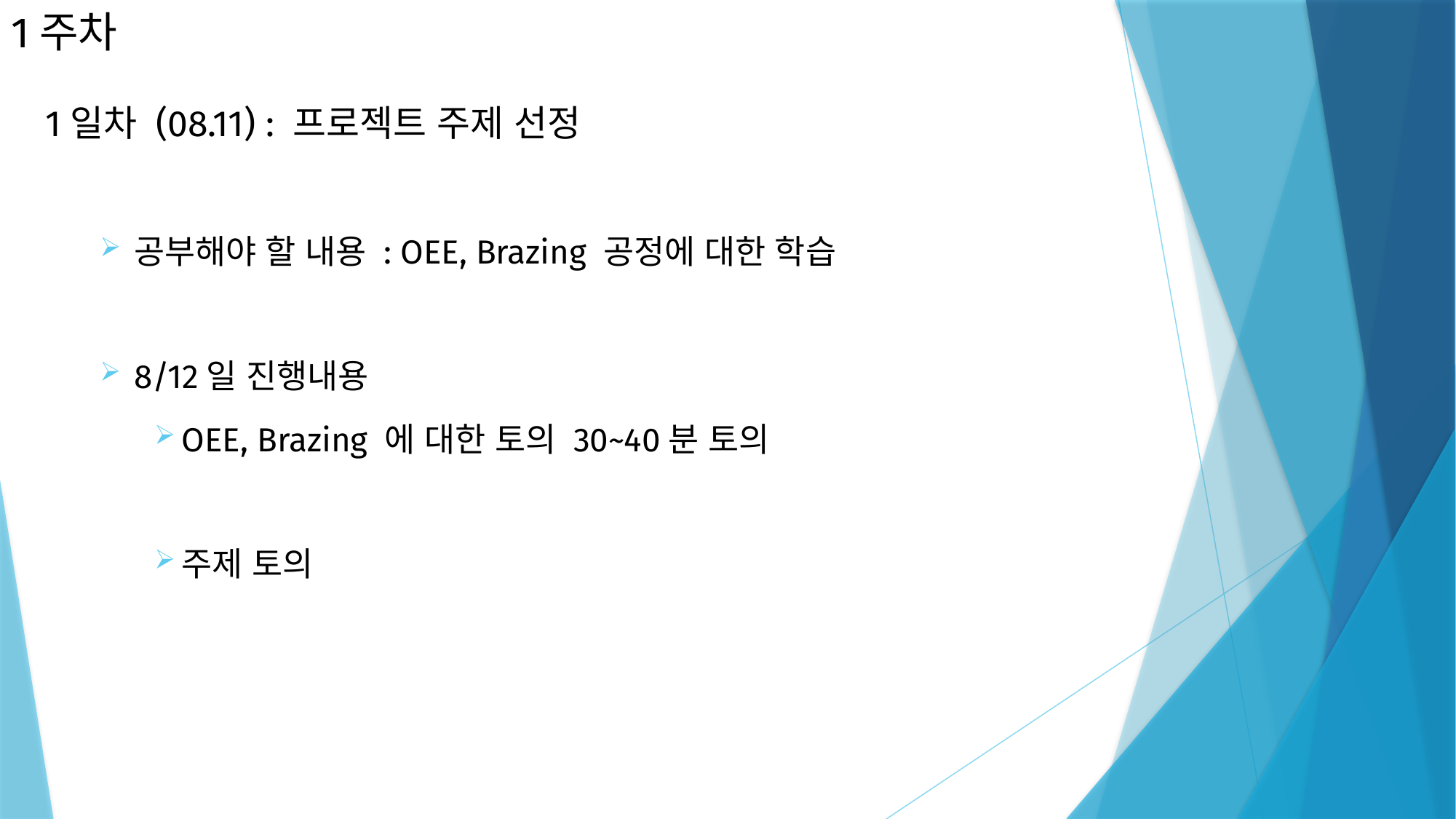

# 1주차
1일차 (08.11) : 프로젝트 주제 선정

공부해야 할 내용 : OEE, Brazing 공정에 대한 학습

8/12일 진행내용
OEE, Brazing 에 대한 토의 30~40분 토의

주제 토의